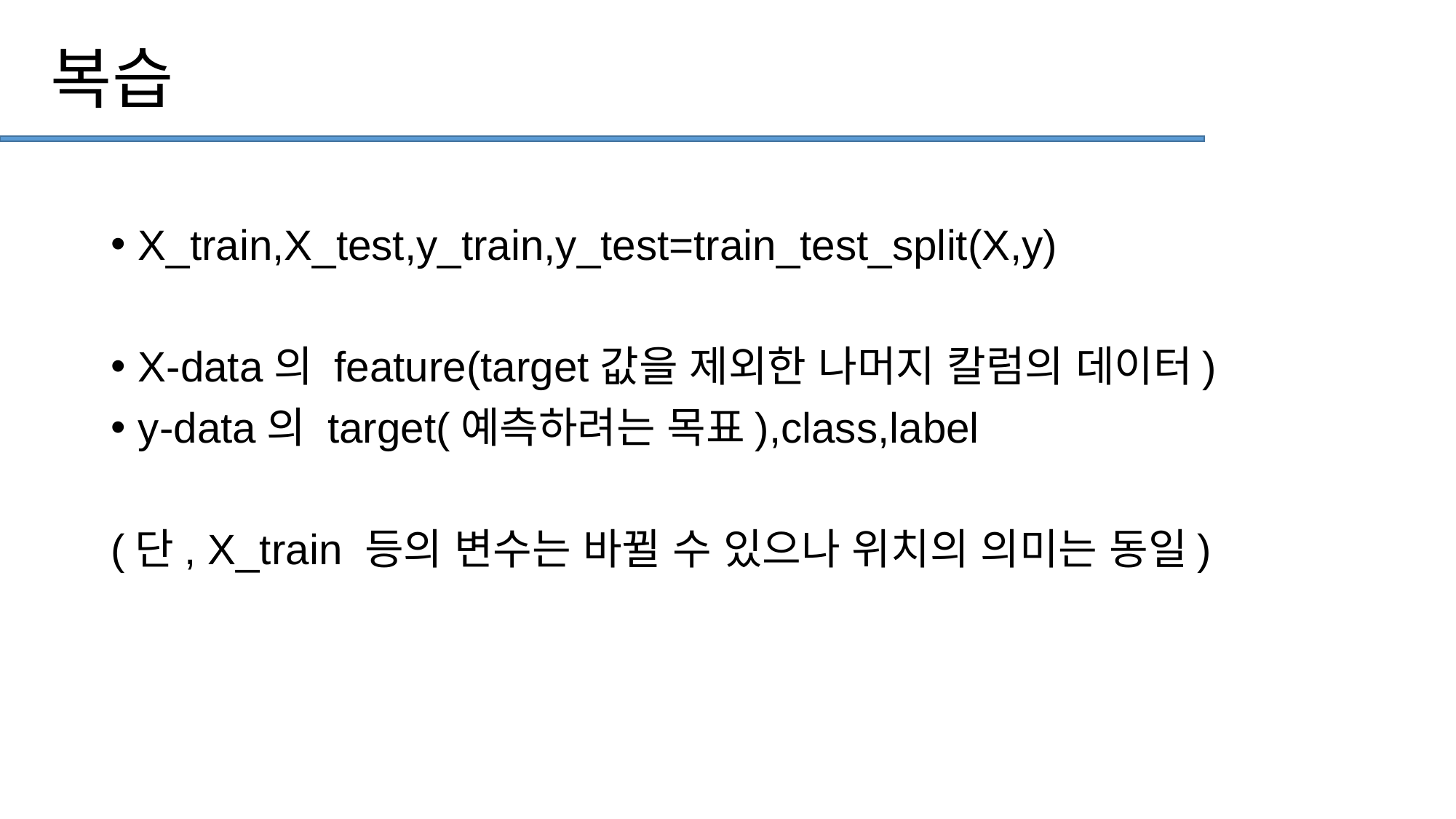

# 복습

X_train,X_test,y_train,y_test=train_test_split(X,y)

X-data의 feature(target값을 제외한 나머지 칼럼의 데이터)
y-data의 target(예측하려는 목표),class,label

(단, X_train 등의 변수는 바뀔 수 있으나 위치의 의미는 동일)